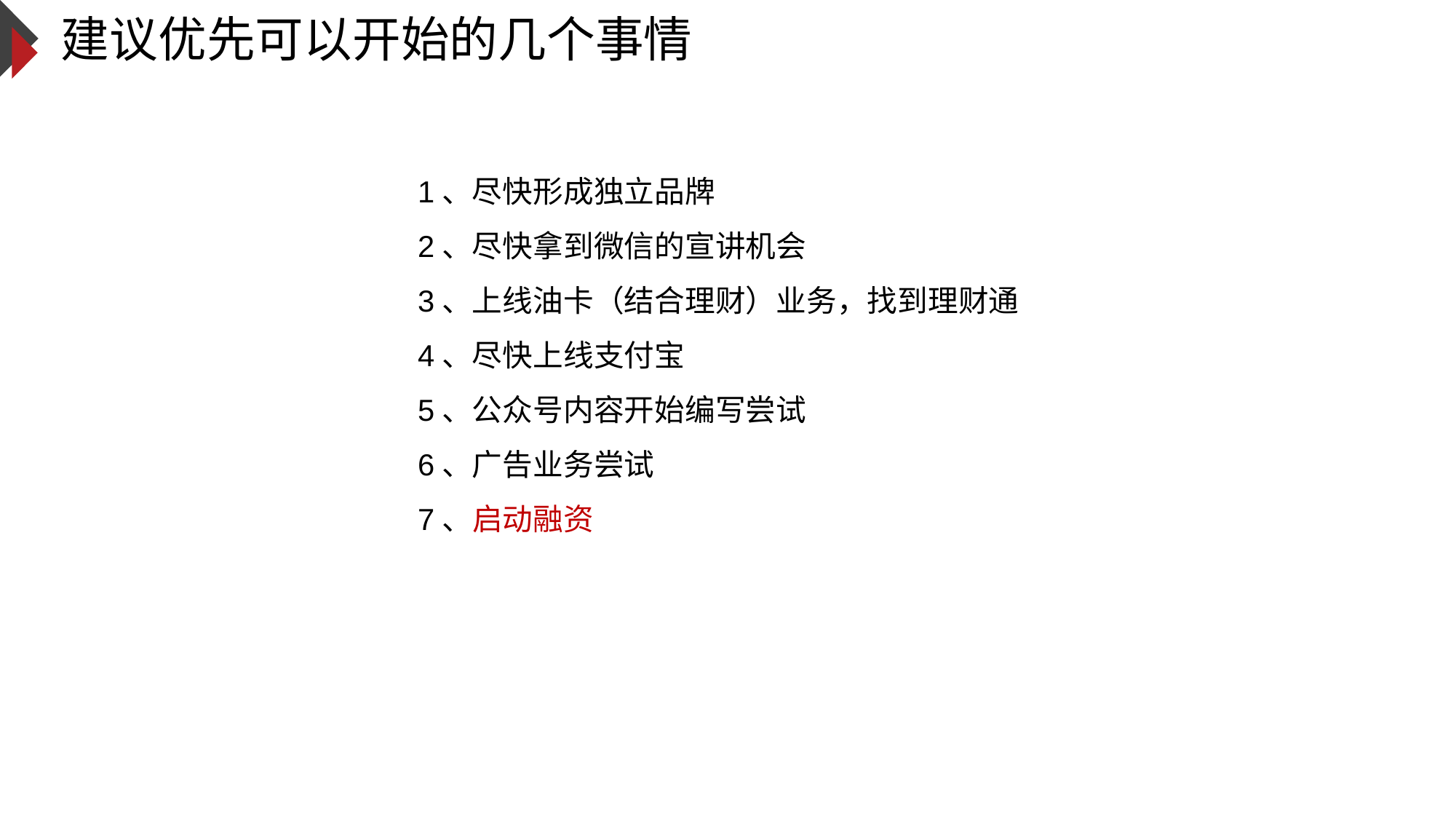

# 建议优先可以开始的几个事情
1、尽快形成独立品牌
2、尽快拿到微信的宣讲机会
3、上线油卡（结合理财）业务，找到理财通
4、尽快上线支付宝
5、公众号内容开始编写尝试
6、广告业务尝试
7、启动融资